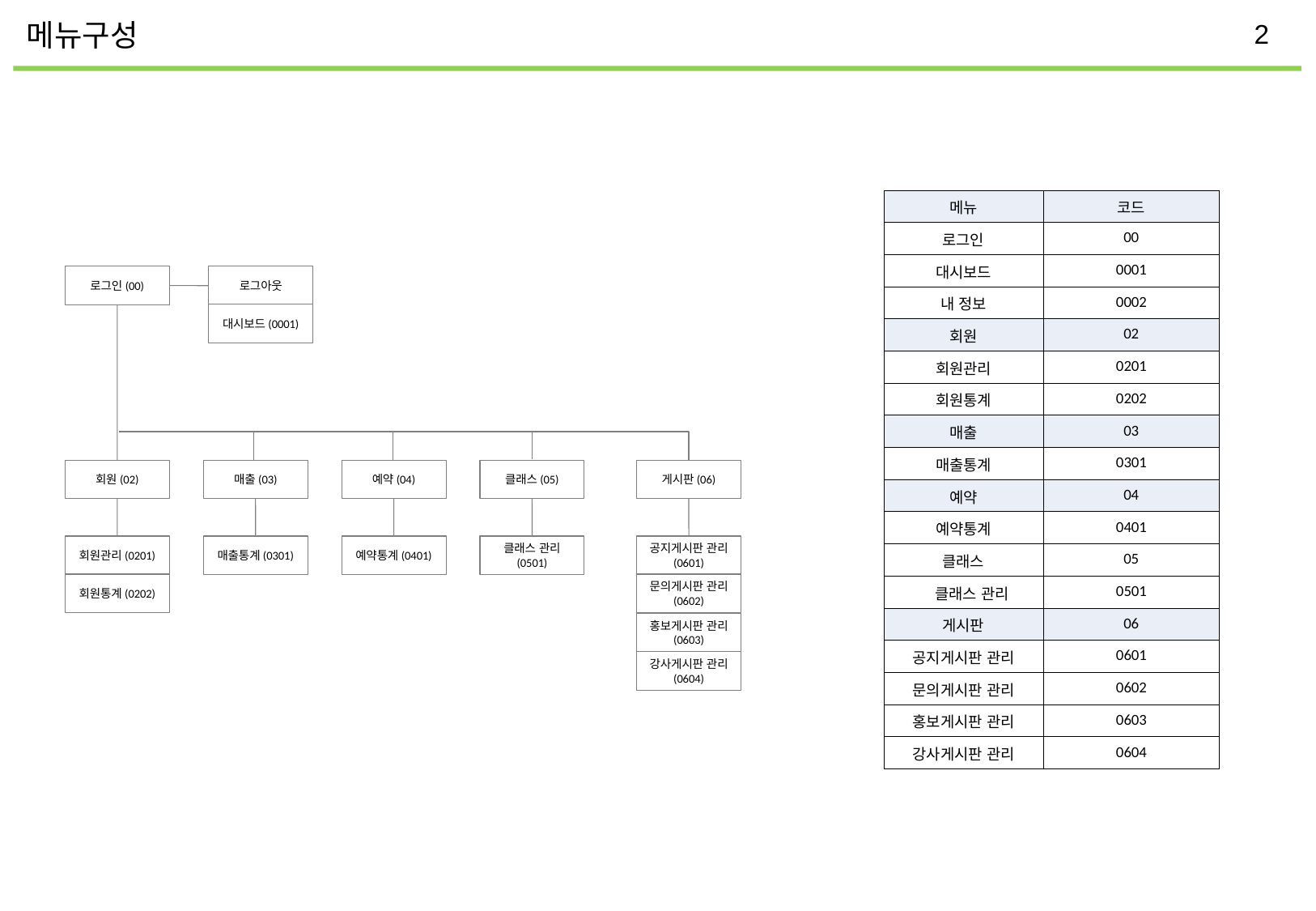

메뉴구성
| 메뉴 | 코드 |
| --- | --- |
| 로그인 | 00 |
| 대시보드 | 0001 |
| 내 정보 | 0002 |
| 회원 | 02 |
| 회원관리 | 0201 |
| 회원통계 | 0202 |
| 매출 | 03 |
| 매출통계 | 0301 |
| 예약 | 04 |
| 예약통계 | 0401 |
| 클래스 | 05 |
| 클래스 관리 | 0501 |
| 게시판 | 06 |
| 공지게시판 관리 | 0601 |
| 문의게시판 관리 | 0602 |
| 홍보게시판 관리 | 0603 |
| 강사게시판 관리 | 0604 |
로그인(00)
로그아웃

대시보드(0001)

회원(02)
매출(03)
예약(04)
클래스(05)
게시판(06)

회원관리(0201)
매출통계(0301)
예약통계(0401)
클래스 관리
(0501)
공지게시판 관리
(0601)
회원통계(0202)
문의게시판 관리
(0602)
홍보게시판 관리
(0603)
강사게시판 관리
(0604)